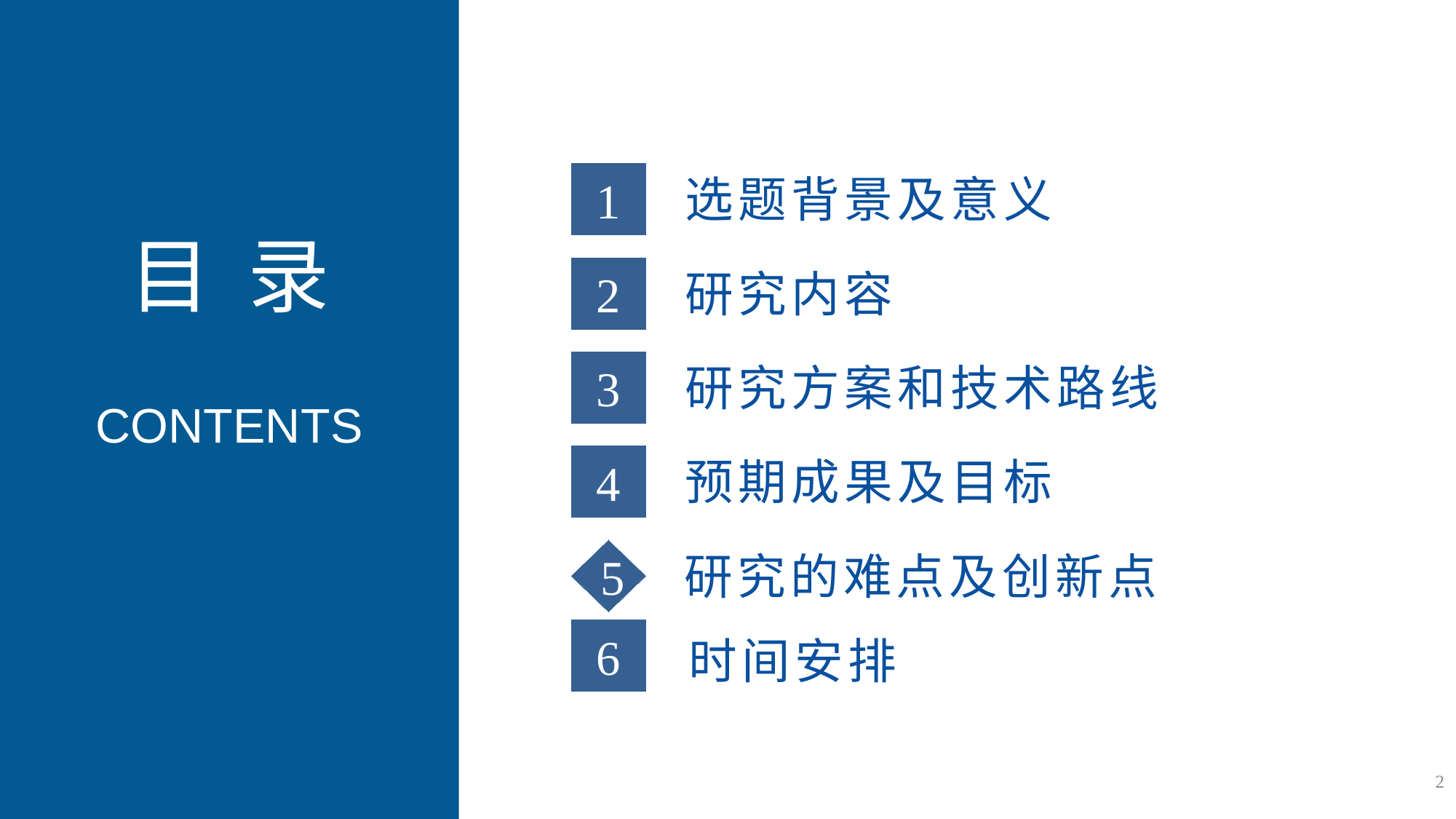

1
选题背景及意义

2
研究内容
3
研究方案和技术路线

4
预期成果及目标

5
研究的难点及创新点

6
时间安排

2